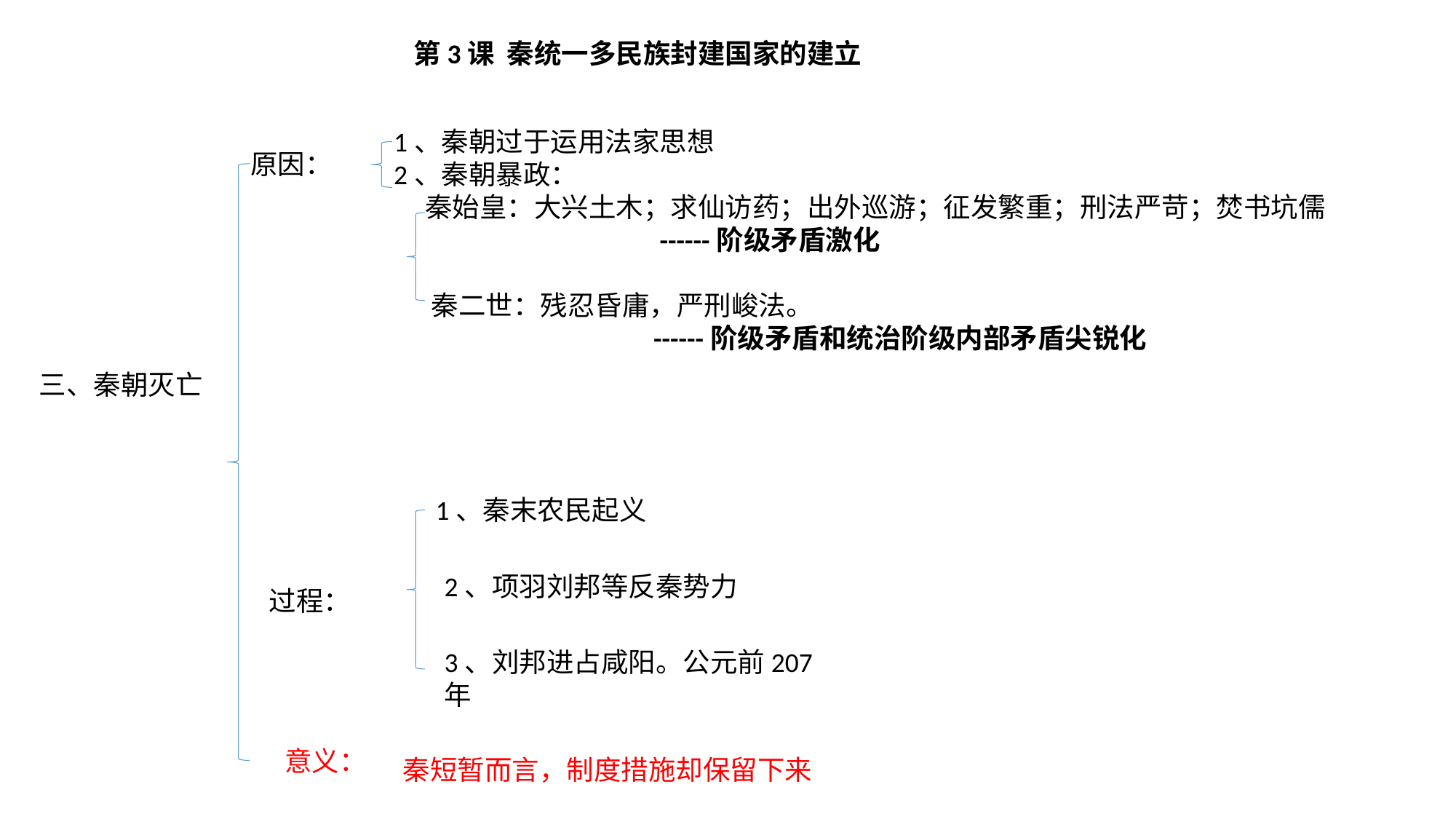

第3课  秦统一多民族封建国家的建立

  1、秦朝过于运用法家思想
  2、秦朝暴政：
      秦始皇：大兴土木；求仙访药；出外巡游；征发繁重；刑法严苛；焚书坑儒
                                             ------阶级矛盾激化

       秦二世：残忍昏庸，严刑峻法。
                                            ------阶级矛盾和统治阶级内部矛盾尖锐化
原因：

三、秦朝灭亡
1、秦末农民起义

2、项羽刘邦等反秦势力
过程：
3、刘邦进占咸阳。公元前207年
意义：
秦短暂而言，制度措施却保留下来